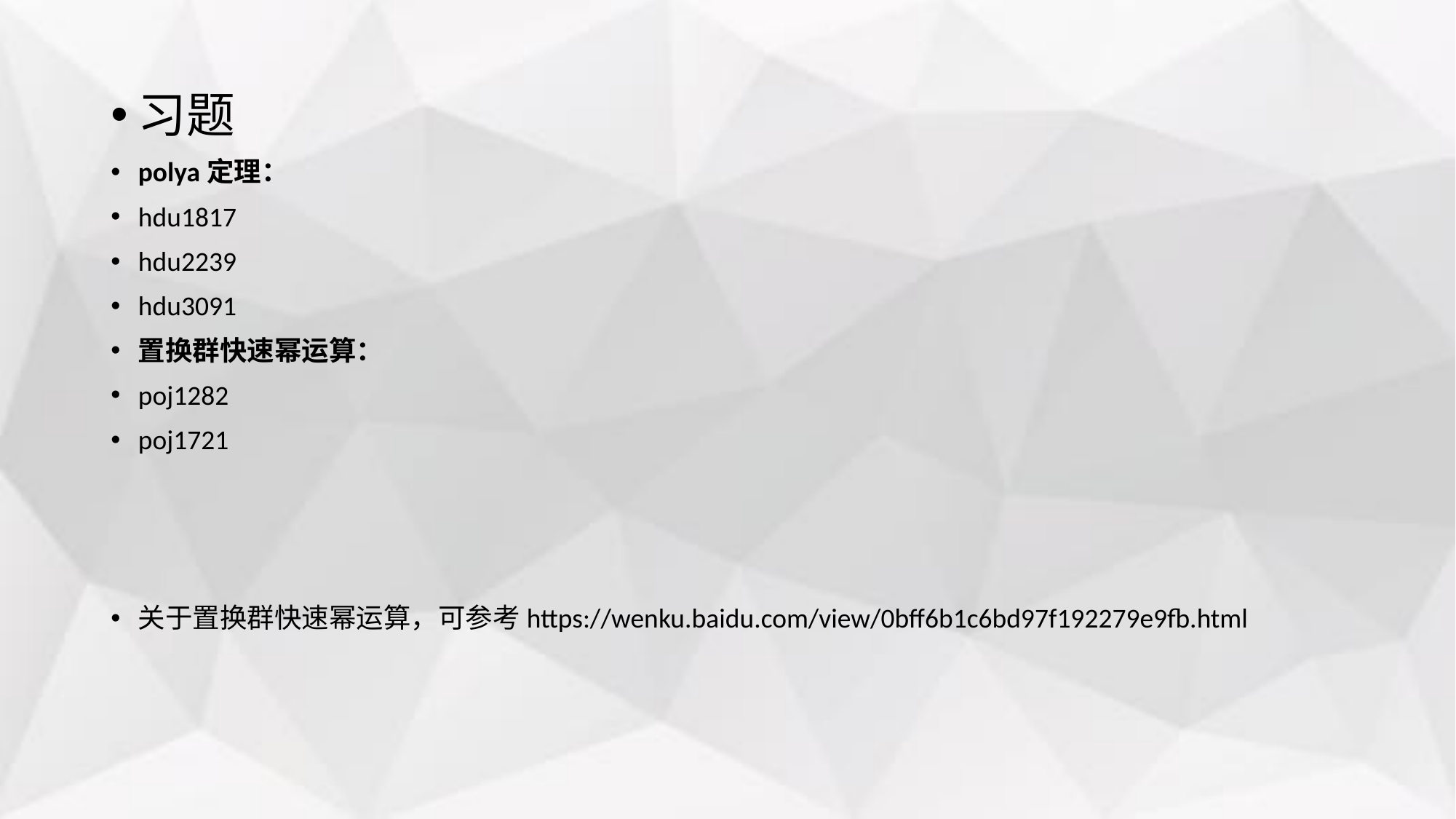

习题
polya定理：
hdu1817
hdu2239
hdu3091
置换群快速幂运算：
poj1282
poj1721

关于置换群快速幂运算，可参考https://wenku.baidu.com/view/0bff6b1c6bd97f192279e9fb.html